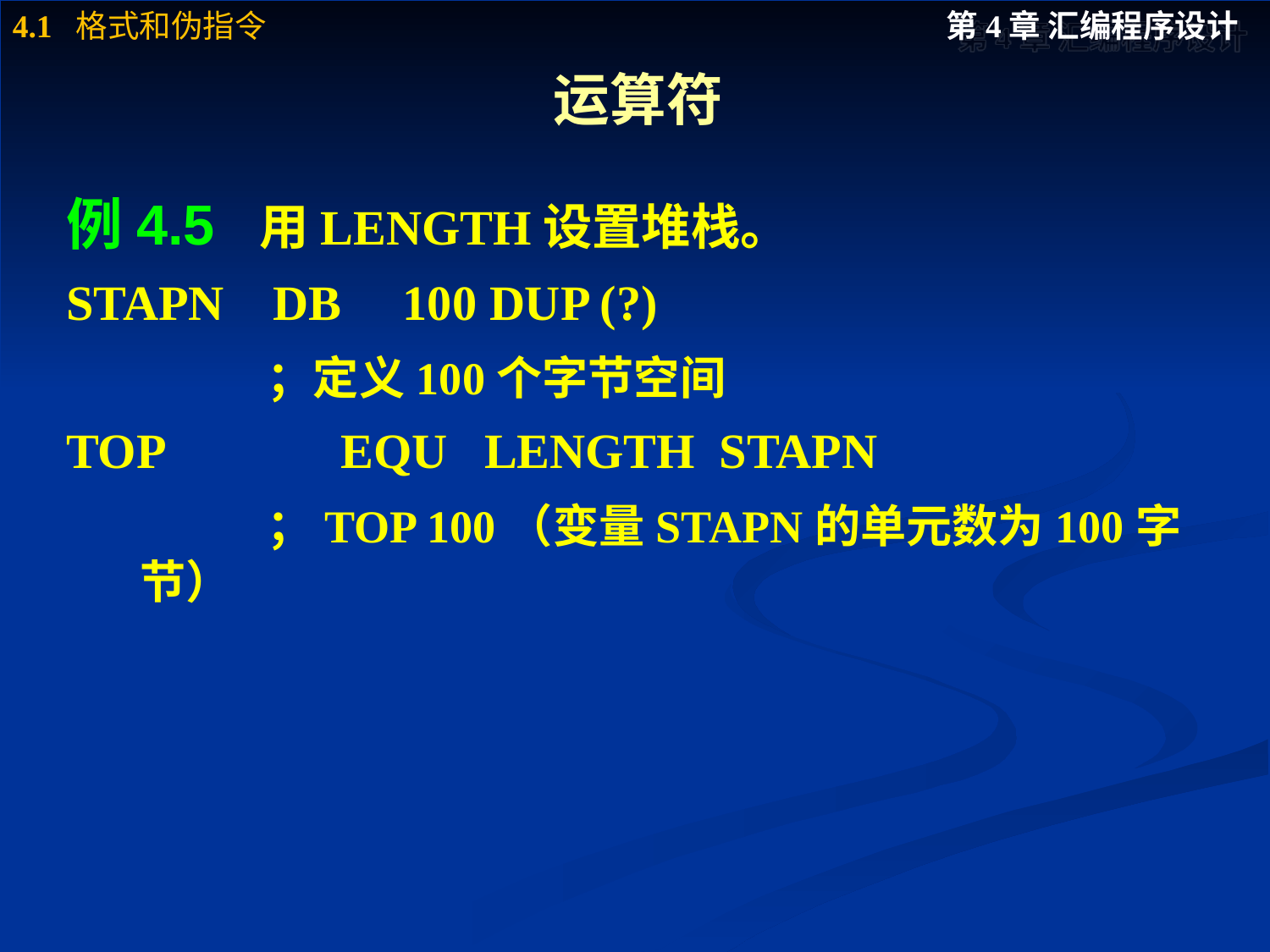

# 运算符
例4.5  用LENGTH设置堆栈。
STAPN    DB     100 DUP (?)
          	；定义100个字节空间
TOP	      EQU   LENGTH  STAPN
		；TOP 100（变量STAPN的单元数为100字节）